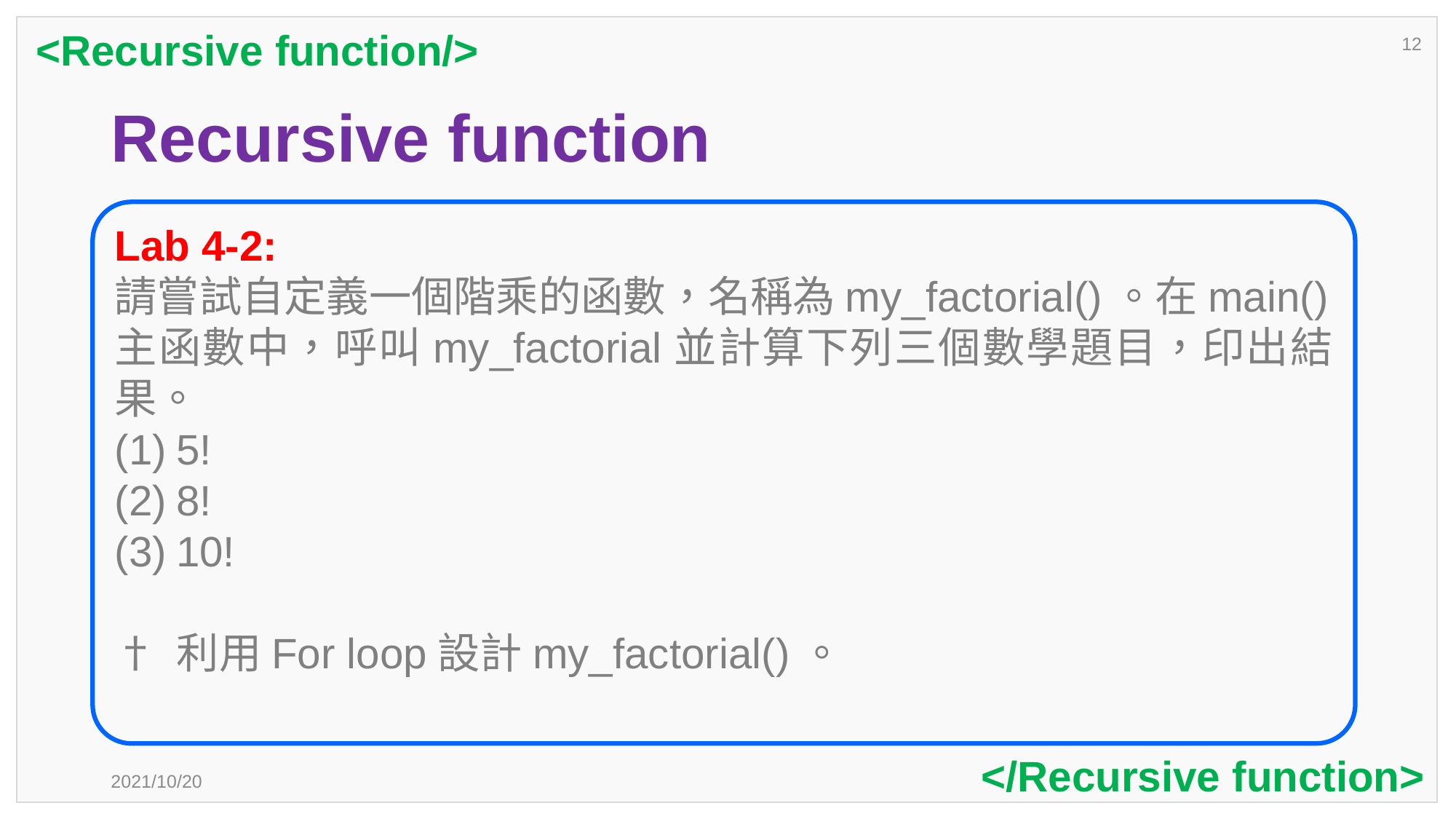

<Recursive function/>
12
# Recursive function
Lab 4-2:
請嘗試自定義一個階乘的函數，名稱為my_factorial()。在main()主函數中，呼叫my_factorial並計算下列三個數學題目，印出結果。
5!
8!
10!

† 利用For loop設計my_factorial()。
</Recursive function>
2021/10/20